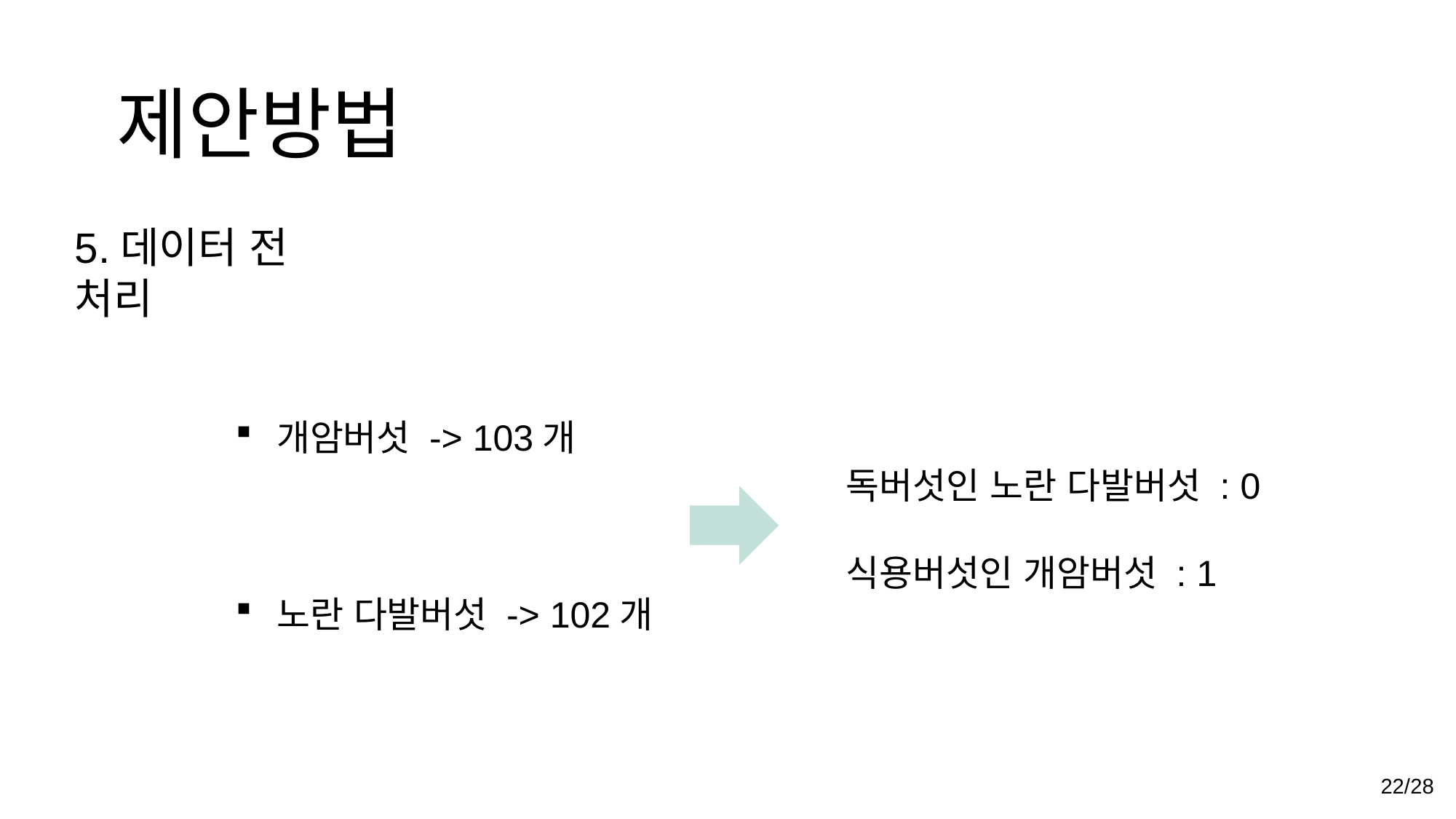

# 제안방법
5.데이터 전 처리
개암버섯 -> 103개
독버섯인 노란 다발버섯 : 0

식용버섯인 개암버섯 : 1

노란 다발버섯 -> 102개
22/28